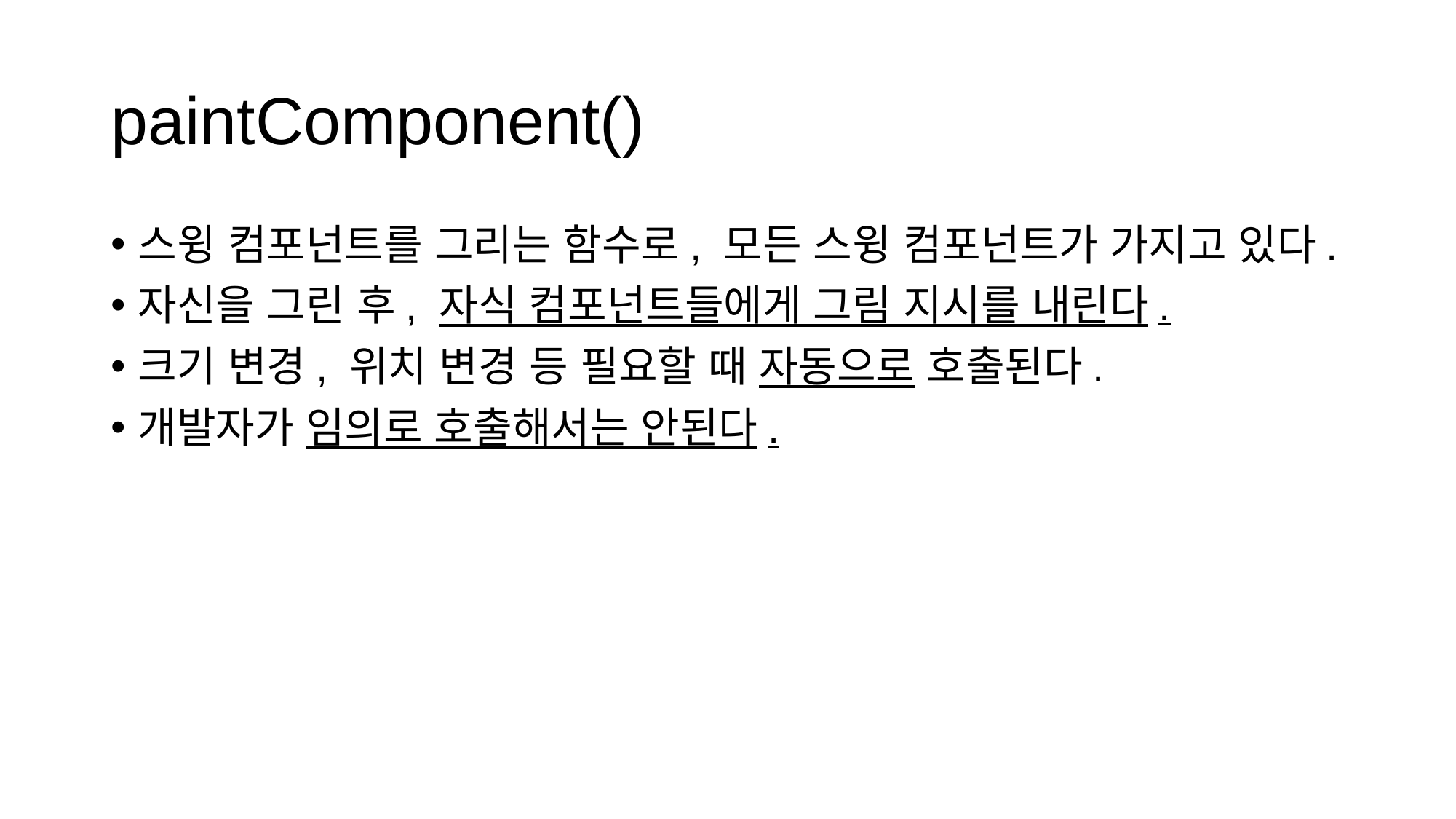

# paintComponent()
스윙 컴포넌트를 그리는 함수로, 모든 스윙 컴포넌트가 가지고 있다.
자신을 그린 후, 자식 컴포넌트들에게 그림 지시를 내린다.
크기 변경, 위치 변경 등 필요할 때 자동으로 호출된다.
개발자가 임의로 호출해서는 안된다.